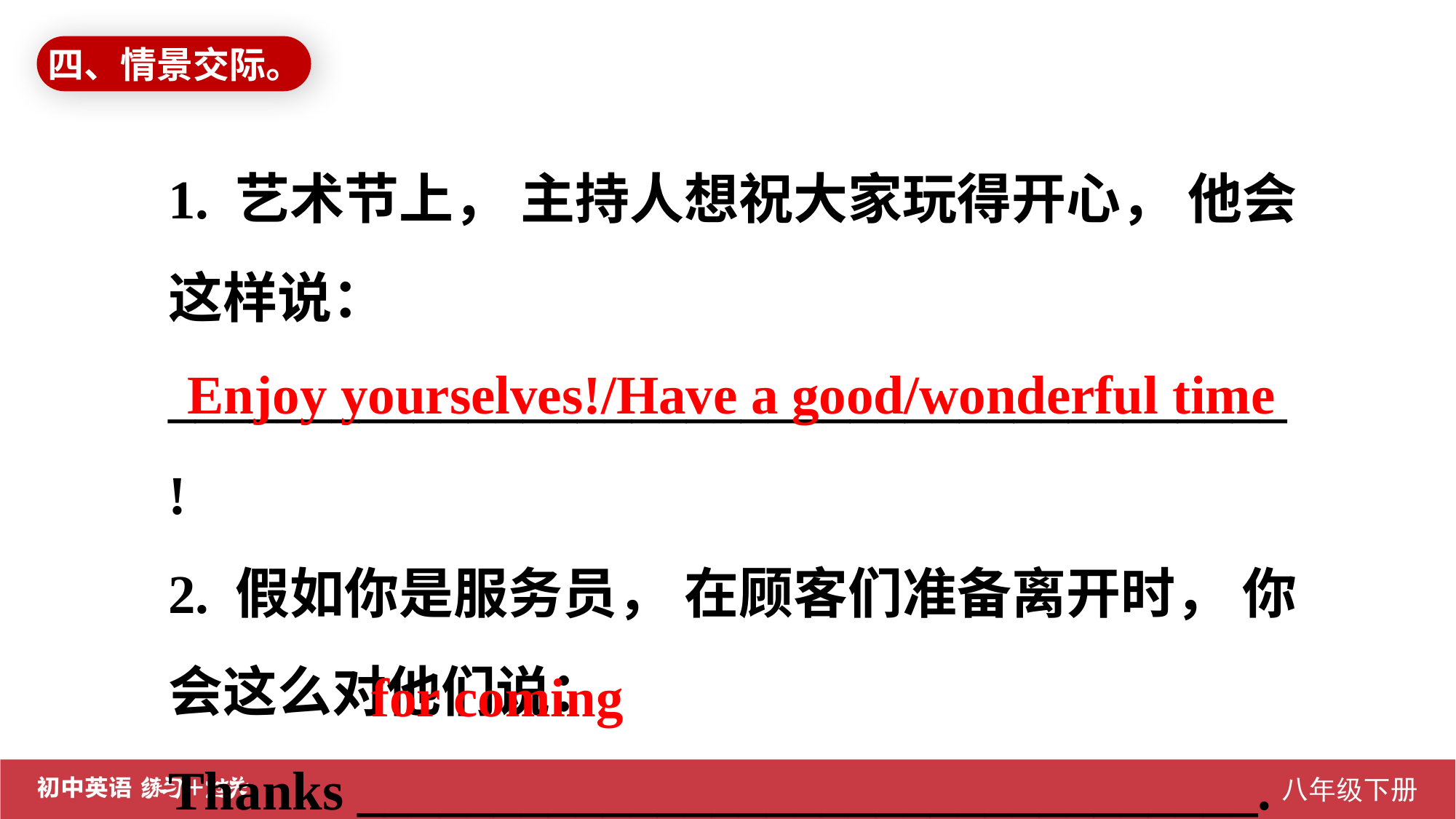

四、情景交际。
1. 艺术节上， 主持人想祝大家玩得开心， 他会这样说：
_________________________________________!
2. 假如你是服务员， 在顾客们准备离开时， 你会这么对他们说：
Thanks _________________________________.
Enjoy yourselves!/Have a good/wonderful time
for coming